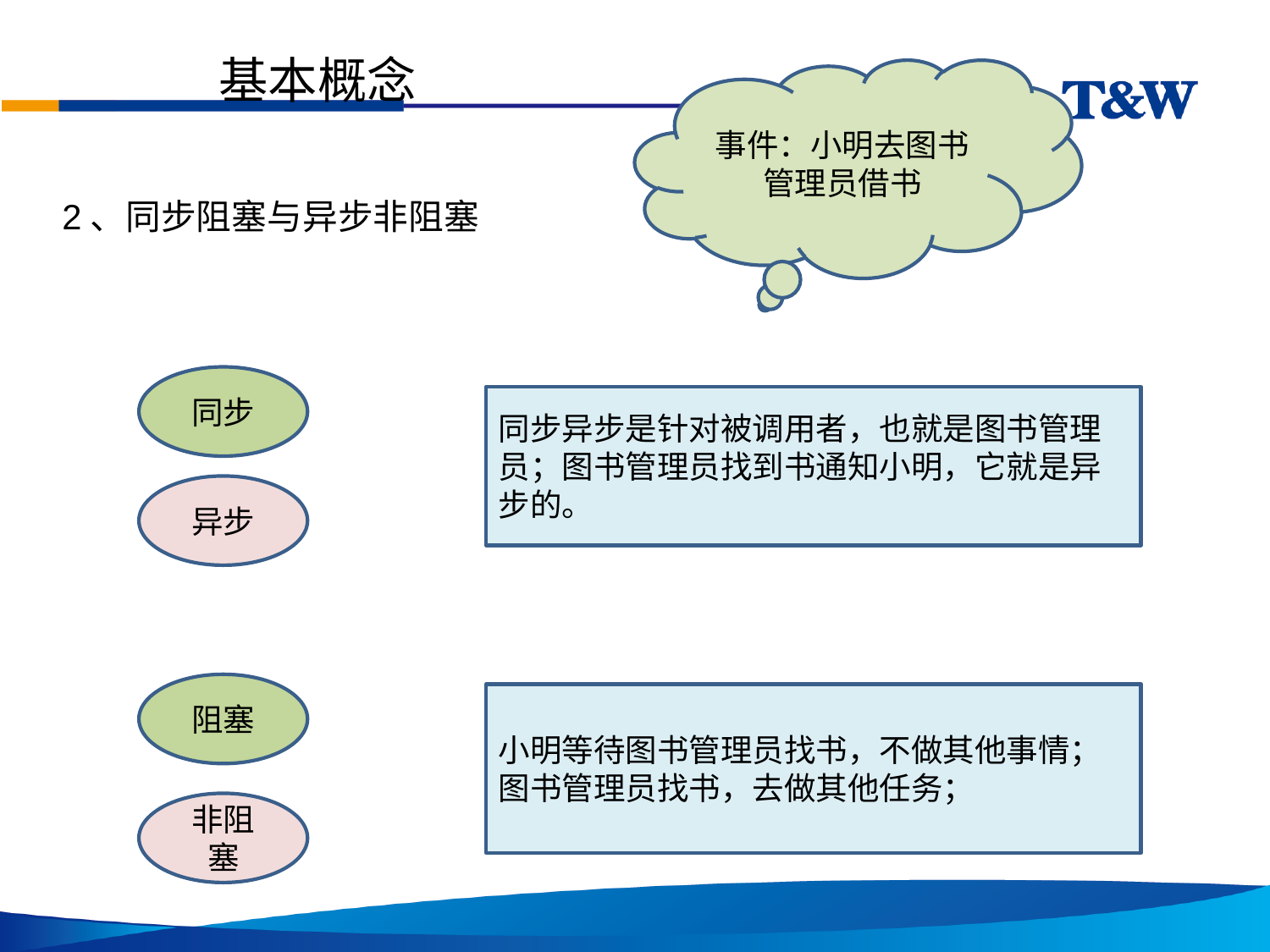

# 基本概念
事件：小明去图书管理员借书
2、同步阻塞与异步非阻塞

同步
同步异步是针对被调用者，也就是图书管理员；图书管理员找到书通知小明，它就是异步的。
异步
阻塞
小明等待图书管理员找书，不做其他事情；
图书管理员找书，去做其他任务；
非阻塞